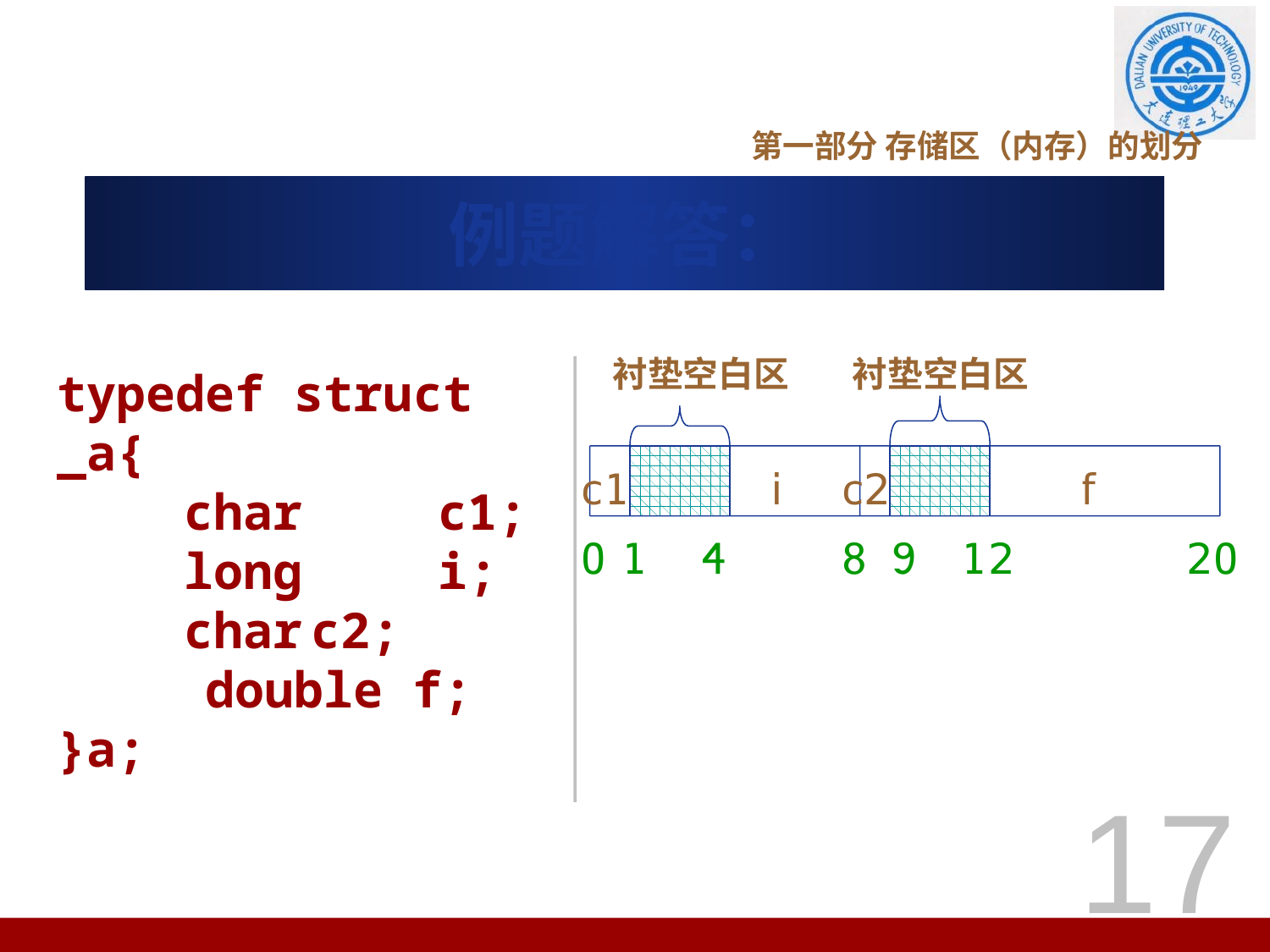

第一部分 存储区（内存）的划分
# 例题解答：
衬垫空白区
衬垫空白区

c1
i
c2
f

0
1
4
8
9
12
20
typedef struct  _a{
	char 	c1;
	long 	i;
	char	c2;
     double f;
}a;

17